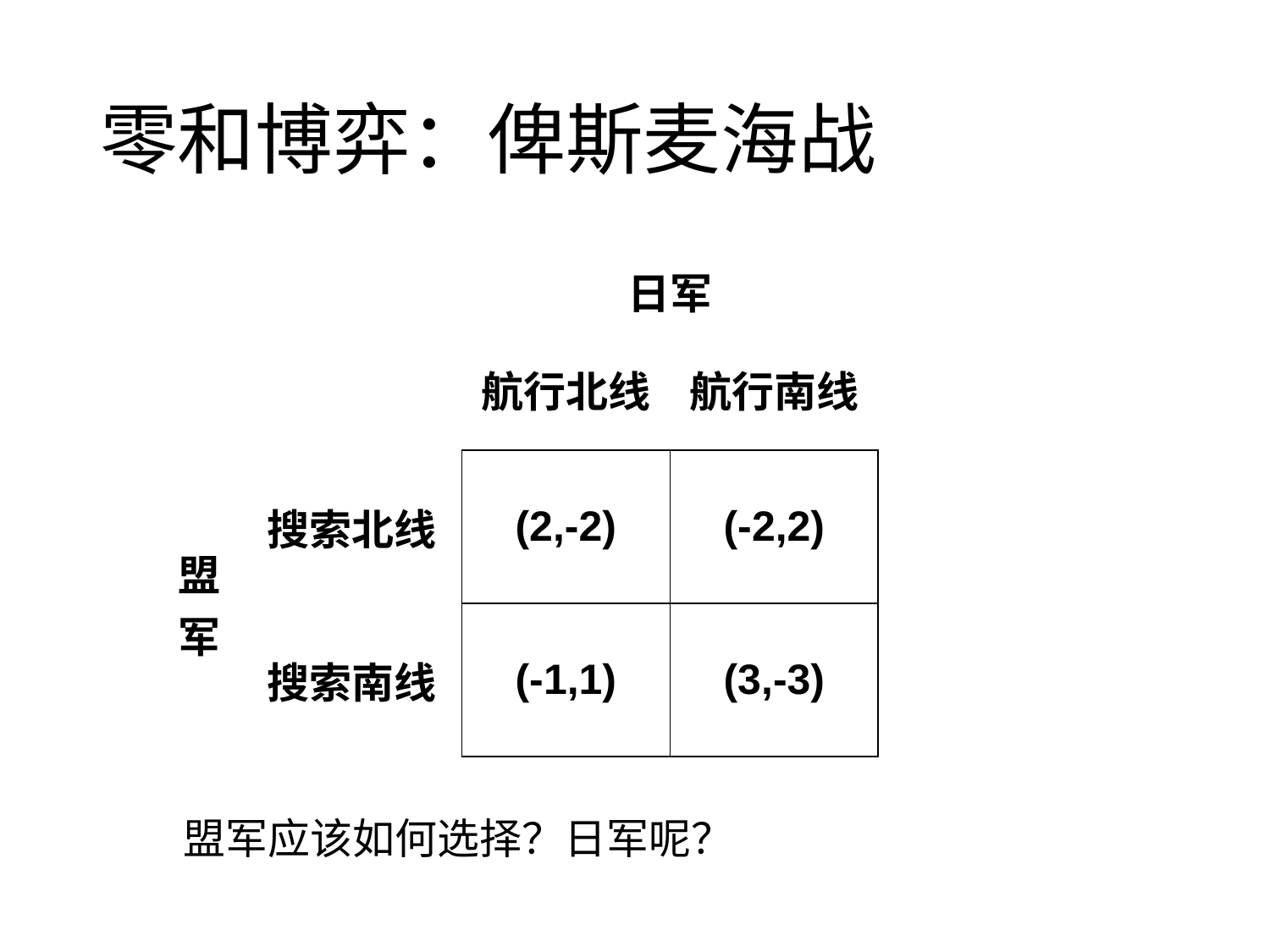

# 零和博弈：俾斯麦海战
|  |  | 日军 |  |
| --- | --- | --- | --- |
|  |  | 航行北线 | 航行南线 |
| 盟军 | 搜索北线 | (2,-2) | (-2,2) |
|  | 搜索南线 | (-1,1) | (3,-3) |
盟军应该如何选择？日军呢？